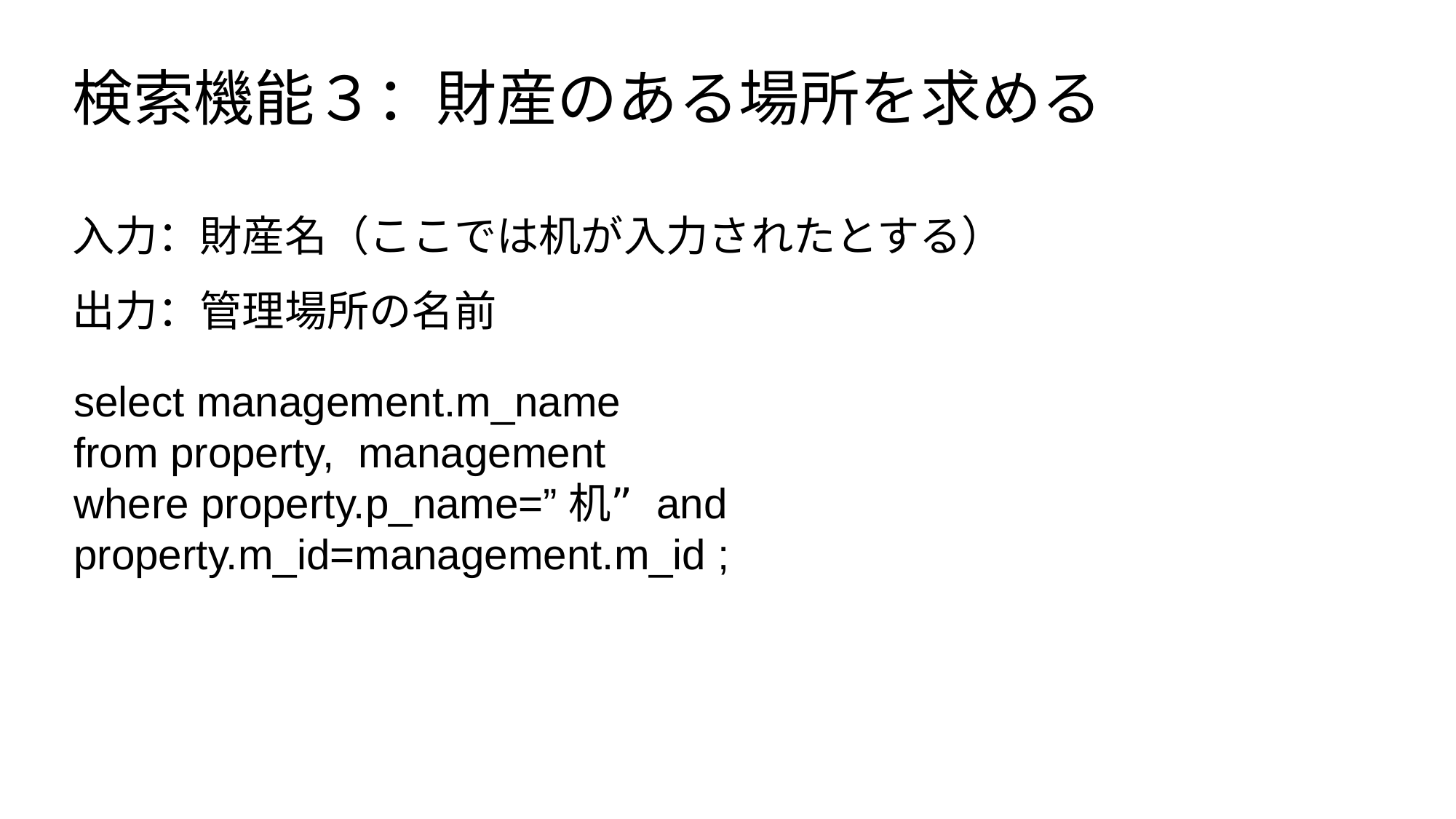

検索機能３：財産のある場所を求める
入力：財産名（ここでは机が入力されたとする）
 select management.m_name
 from property,  management
 where property.p_name=”机” and
 property.m_id=management.m_id ;
出力：管理場所の名前